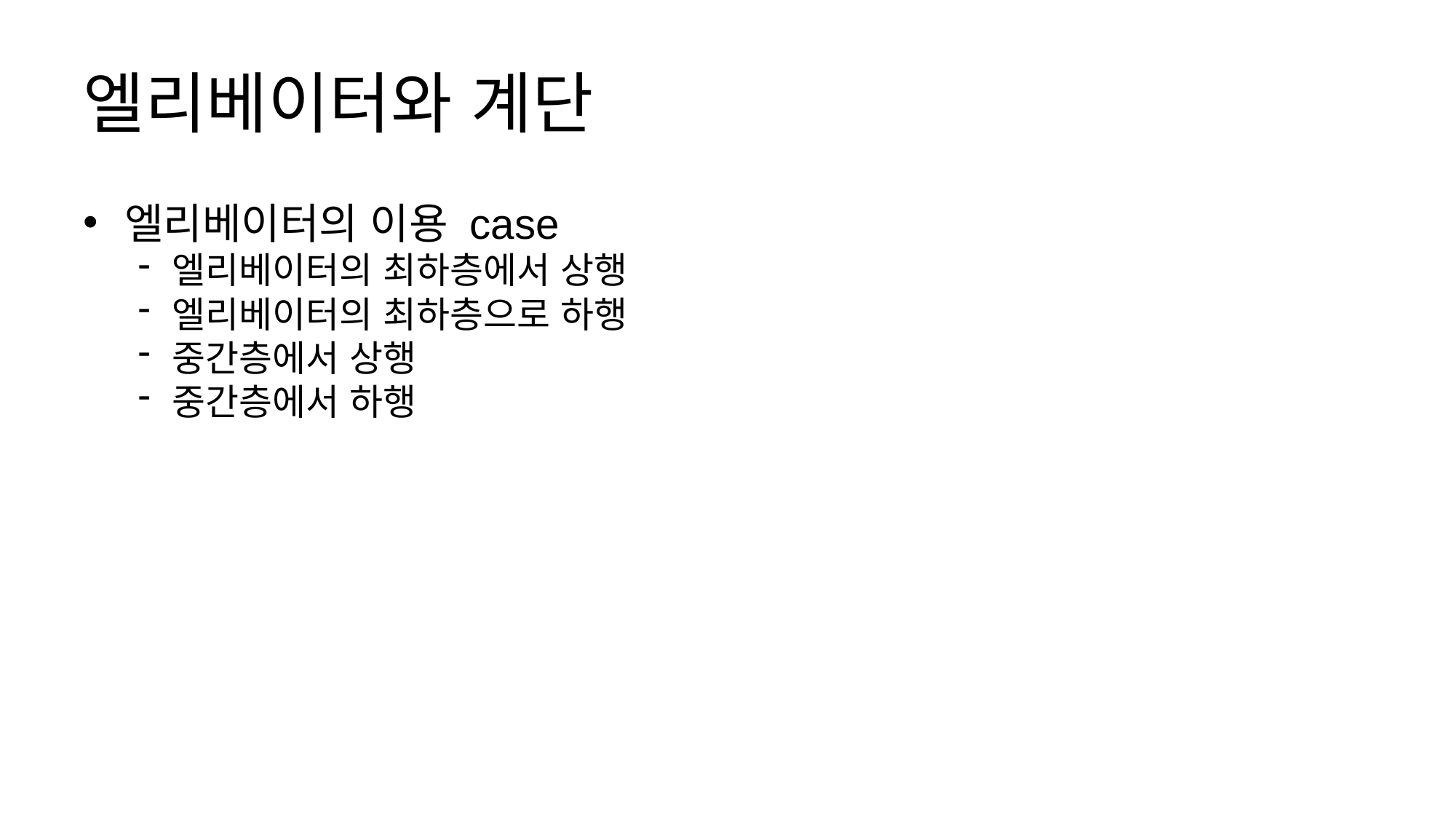

# 엘리베이터와 계단
엘리베이터의 이용 case
엘리베이터의 최하층에서 상행
엘리베이터의 최하층으로 하행
중간층에서 상행
중간층에서 하행